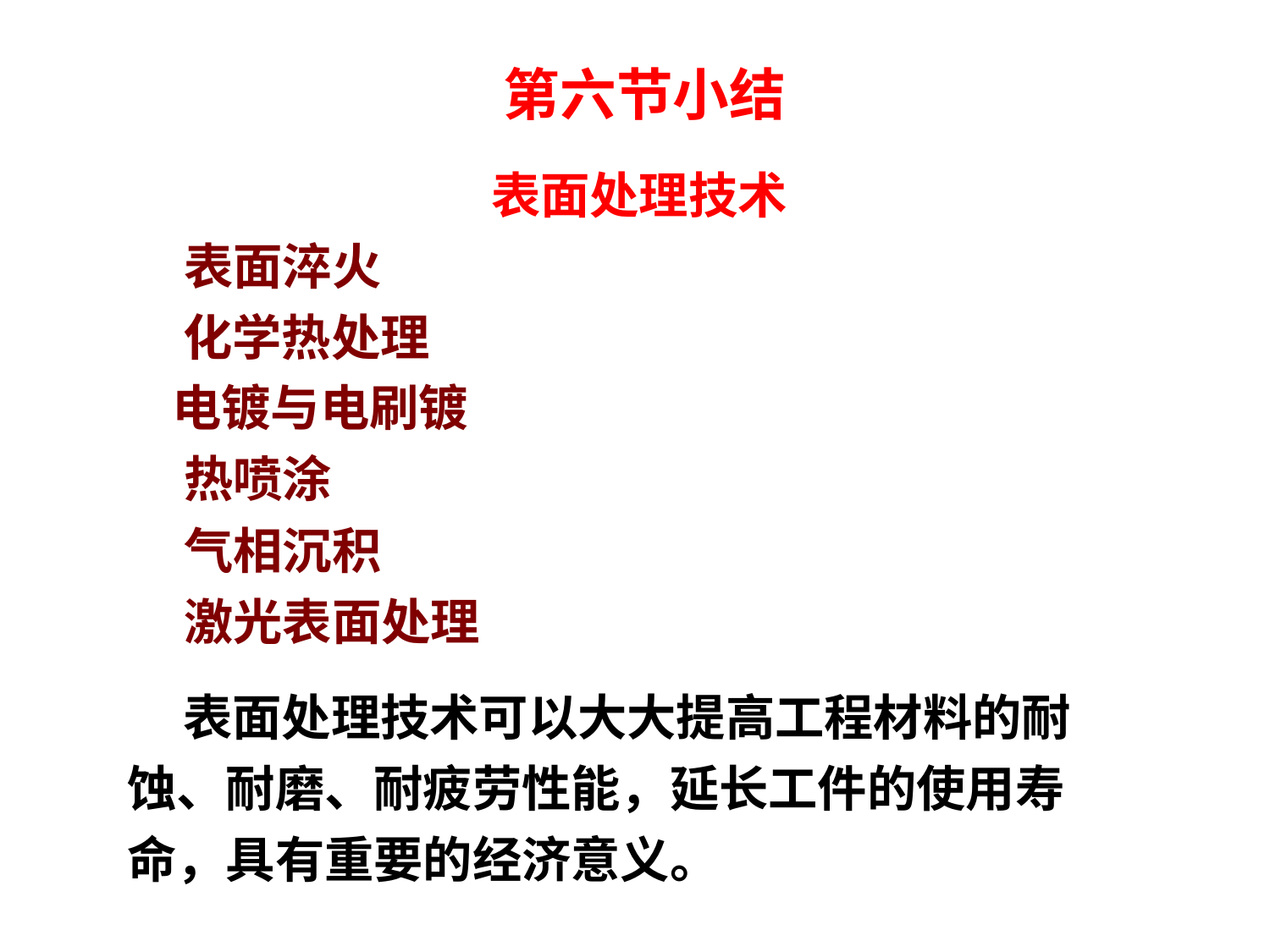

第六节小结

表面处理技术
    表面淬火
    化学热处理
    电镀与电刷镀
    热喷涂
    气相沉积
    激光表面处理
    表面处理技术可以大大提高工程材料的耐蚀、耐磨、耐疲劳性能，延长工件的使用寿命，具有重要的经济意义。